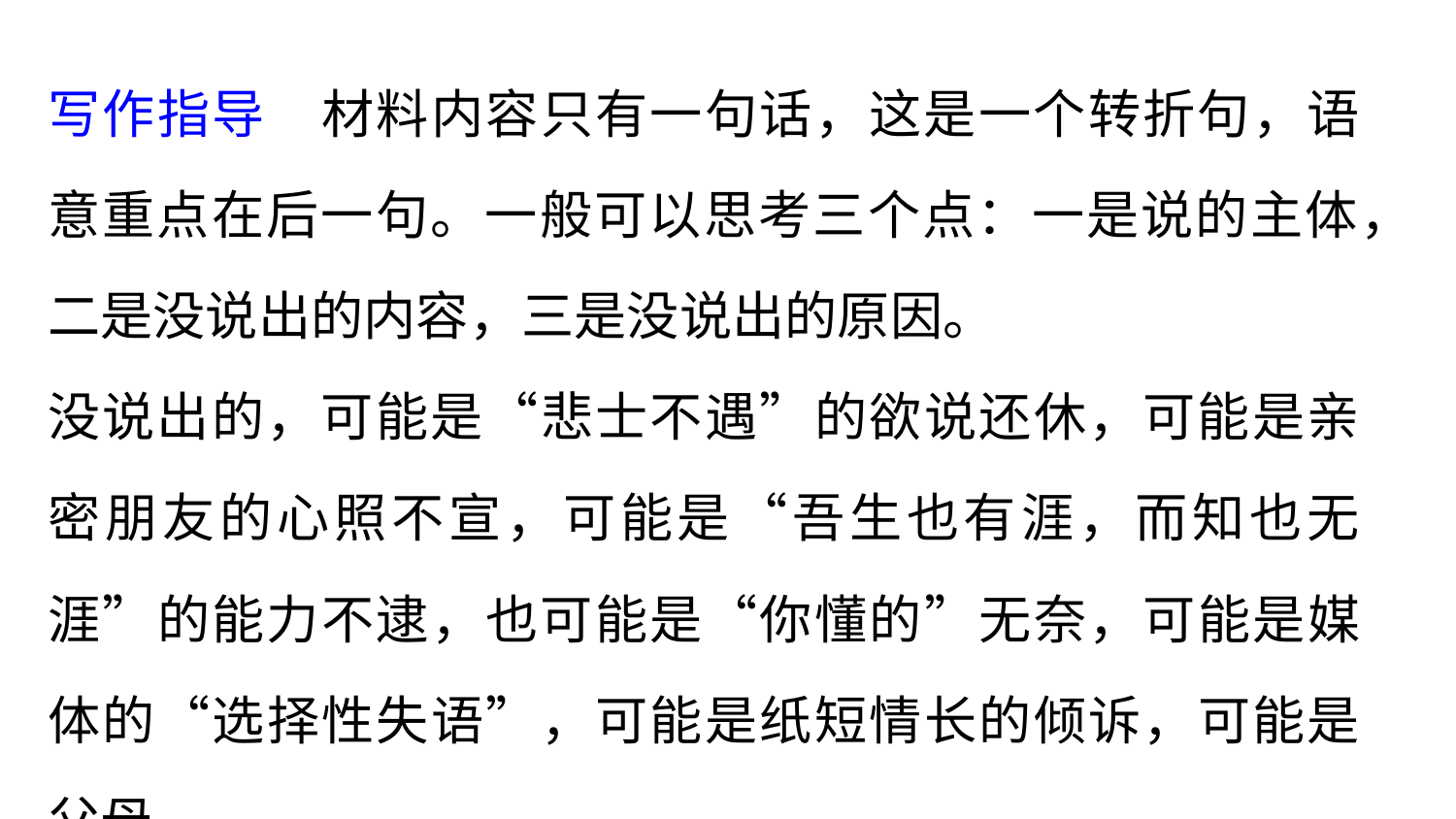

写作指导　材料内容只有一句话，这是一个转折句，语意重点在后一句。一般可以思考三个点：一是说的主体，二是没说出的内容，三是没说出的原因。
没说出的，可能是“悲士不遇”的欲说还休，可能是亲密朋友的心照不宣，可能是“吾生也有涯，而知也无涯”的能力不逮，也可能是“你懂的”无奈，可能是媒体的“选择性失语”，可能是纸短情长的倾诉，可能是父母